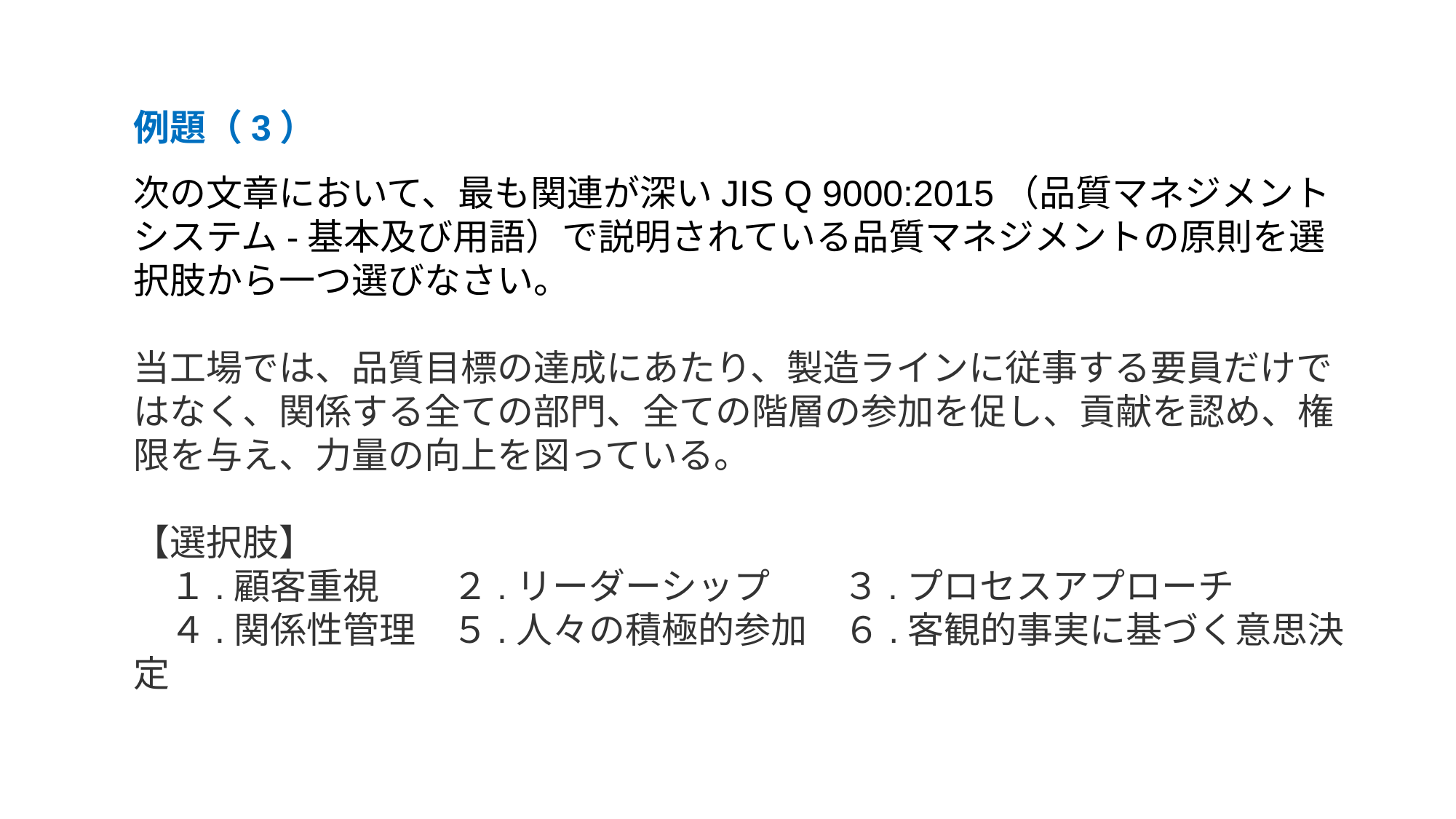

例題（3）

次の文章において、最も関連が深いJIS Q 9000:2015（品質マネジメントシステム-基本及び用語）で説明されている品質マネジメントの原則を選択肢から一つ選びなさい。

当工場では、品質目標の達成にあたり、製造ラインに従事する要員だけではなく、関係する全ての部門、全ての階層の参加を促し、貢献を認め、権限を与え、力量の向上を図っている。

【選択肢】
　１.顧客重視　　２.リーダーシップ　　３.プロセスアプローチ
　４.関係性管理　５.人々の積極的参加　６.客観的事実に基づく意思決定